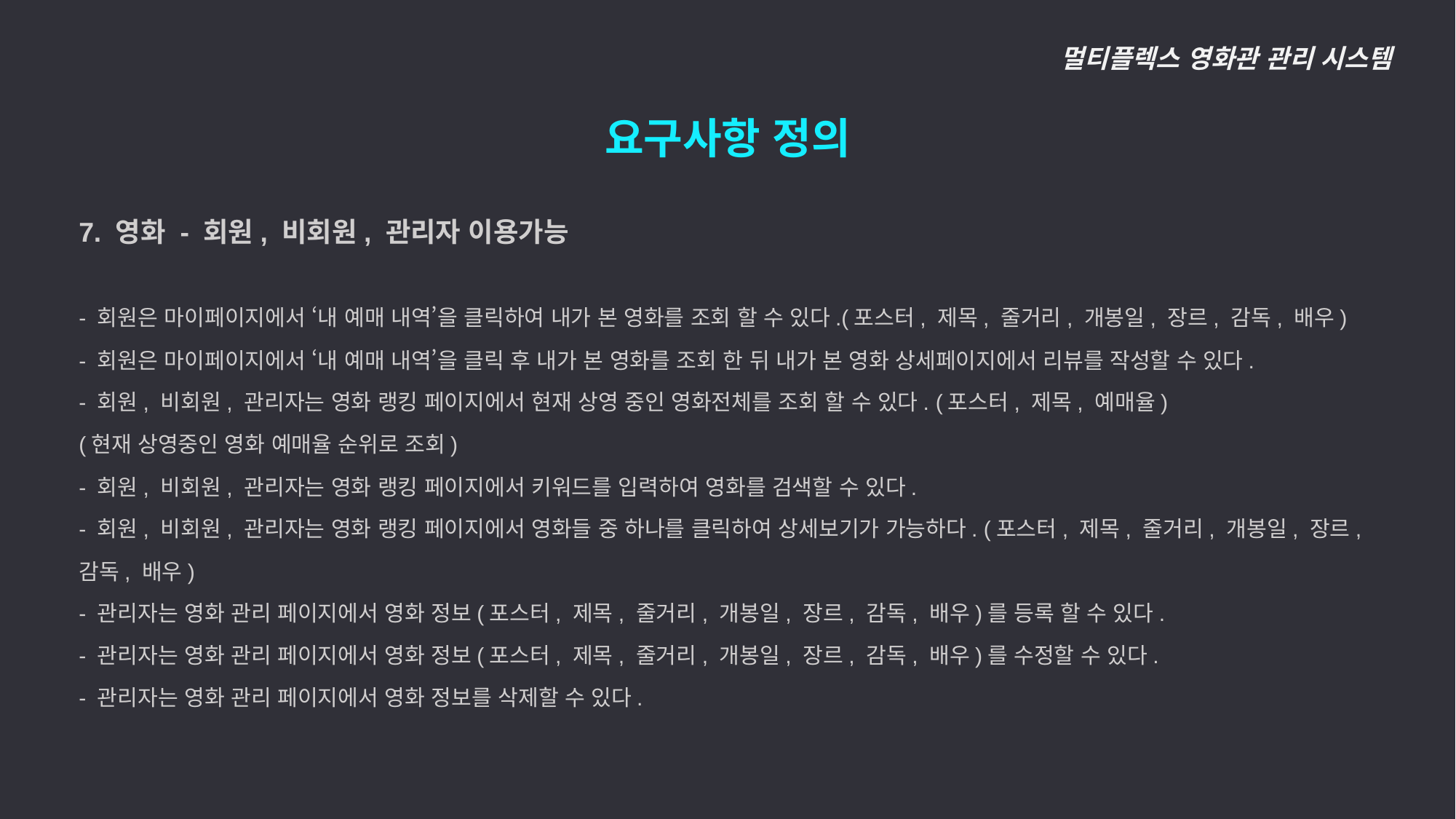

멀티플렉스 영화관 관리 시스템
요구사항 정의
7. 영화 - 회원, 비회원, 관리자 이용가능

- 회원은 마이페이지에서 ‘내 예매 내역’을 클릭하여 내가 본 영화를 조회 할 수 있다.(포스터, 제목, 줄거리, 개봉일, 장르, 감독, 배우)
- 회원은 마이페이지에서 ‘내 예매 내역’을 클릭 후 내가 본 영화를 조회 한 뒤 내가 본 영화 상세페이지에서 리뷰를 작성할 수 있다.
- 회원, 비회원, 관리자는 영화 랭킹 페이지에서 현재 상영 중인 영화전체를 조회 할 수 있다. (포스터, 제목, 예매율)
(현재 상영중인 영화 예매율 순위로 조회)
- 회원, 비회원, 관리자는 영화 랭킹 페이지에서 키워드를 입력하여 영화를 검색할 수 있다.
- 회원, 비회원, 관리자는 영화 랭킹 페이지에서 영화들 중 하나를 클릭하여 상세보기가 가능하다. (포스터, 제목, 줄거리, 개봉일, 장르, 감독, 배우)
- 관리자는 영화 관리 페이지에서 영화 정보(포스터, 제목, 줄거리, 개봉일, 장르, 감독, 배우)를 등록 할 수 있다.
- 관리자는 영화 관리 페이지에서 영화 정보(포스터, 제목, 줄거리, 개봉일, 장르, 감독, 배우)를 수정할 수 있다.
- 관리자는 영화 관리 페이지에서 영화 정보를 삭제할 수 있다.